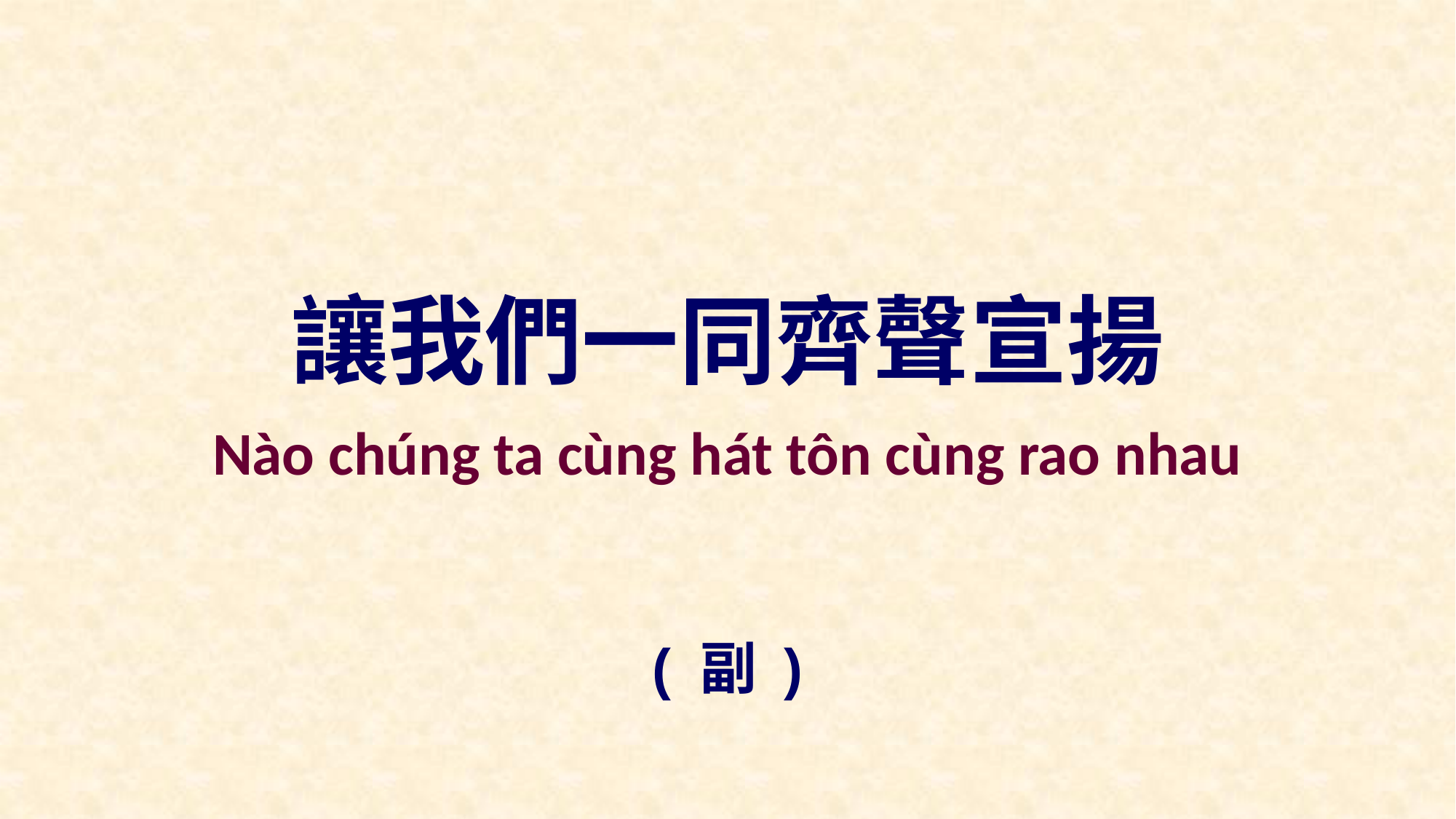

讓我們一同齊聲宣揚
Nào chúng ta cùng hát tôn cùng rao nhau
( 副 )